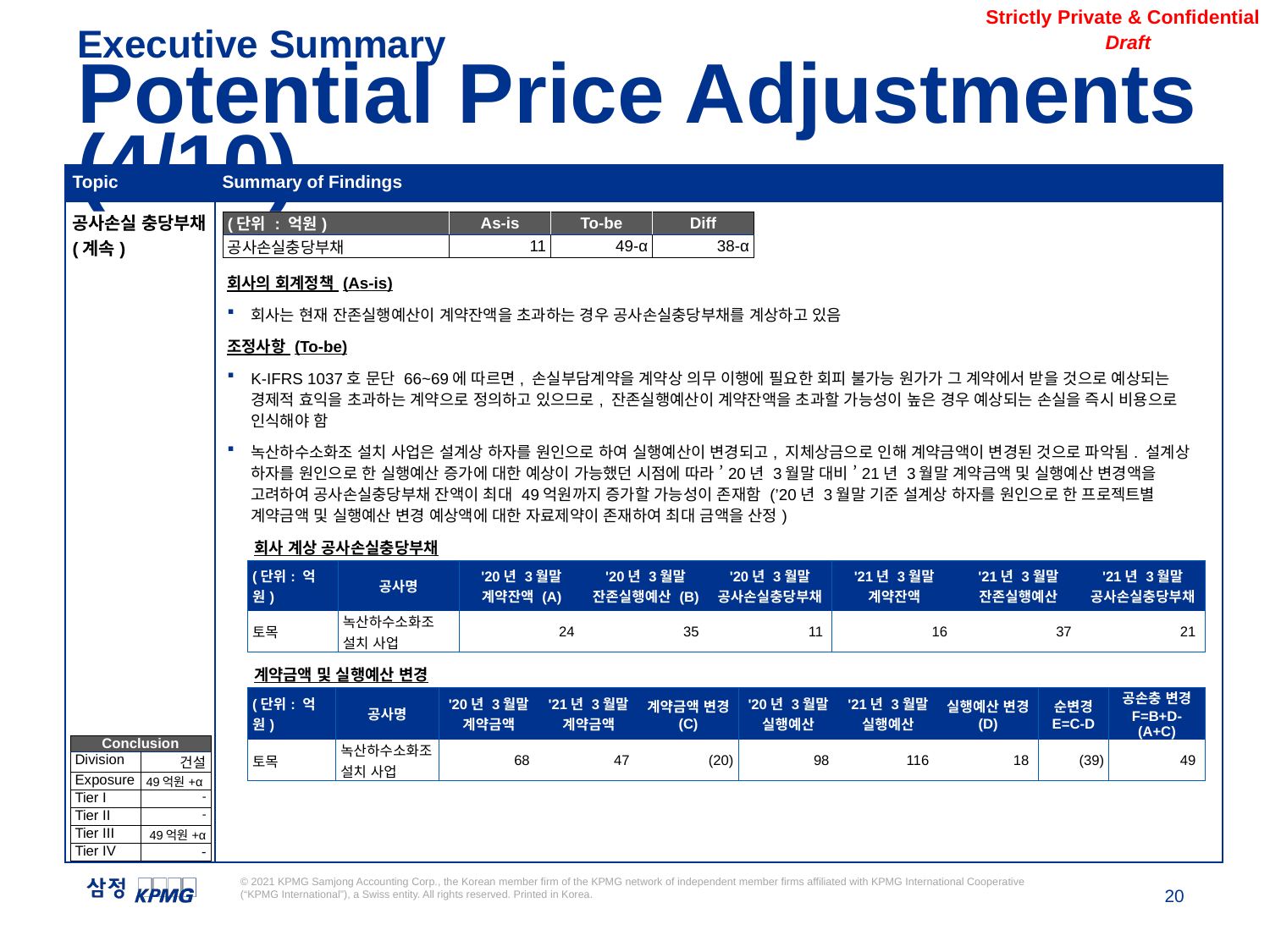

Executive Summary
Potential Price Adjustments (4/10)
| Topic | Summary of Findings |
| --- | --- |
| 공사손실 충당부채 (계속) | 회사의 회계정책 (As-is) 회사는 현재 잔존실행예산이 계약잔액을 초과하는 경우 공사손실충당부채를 계상하고 있음 조정사항 (To-be) K-IFRS 1037호 문단 66~69에 따르면, 손실부담계약을 계약상 의무 이행에 필요한 회피 불가능 원가가 그 계약에서 받을 것으로 예상되는 경제적 효익을 초과하는 계약으로 정의하고 있으므로, 잔존실행예산이 계약잔액을 초과할 가능성이 높은 경우 예상되는 손실을 즉시 비용으로 인식해야 함 녹산하수소화조 설치 사업은 설계상 하자를 원인으로 하여 실행예산이 변경되고, 지체상금으로 인해 계약금액이 변경된 것으로 파악됨. 설계상 하자를 원인으로 한 실행예산 증가에 대한 예상이 가능했던 시점에 따라 ’20년 3월말 대비 ’21년 3월말 계약금액 및 실행예산 변경액을 고려하여 공사손실충당부채 잔액이 최대 49억원까지 증가할 가능성이 존재함 (’20년 3월말 기준 설계상 하자를 원인으로 한 프로젝트별 계약금액 및 실행예산 변경 예상액에 대한 자료제약이 존재하여 최대 금액을 산정) 회사 계상 공사손실충당부채 계약금액 및 실행예산 변경 |
| (단위 : 억원) | As-is | To-be | Diff |
| --- | --- | --- | --- |
| 공사손실충당부채 | 11 | 49-α | 38-α |
| (단위: 억원) | 공사명 | '20년 3월말 계약잔액 (A) | '20년 3월말 잔존실행예산 (B) | '20년 3월말 공사손실충당부채 | '21년 3월말 계약잔액 | '21년 3월말 잔존실행예산 | '21년 3월말 공사손실충당부채 |
| --- | --- | --- | --- | --- | --- | --- | --- |
| 토목 | 녹산하수소화조 설치 사업 | 24 | 35 | 11 | 16 | 37 | 21 |
| (단위: 억원) | 공사명 | '20년 3월말 계약금액 | '21년 3월말 계약금액 | 계약금액 변경 (C) | '20년 3월말 실행예산 | '21년 3월말 실행예산 | 실행예산 변경 (D) | 순변경 E=C-D | 공손충 변경 F=B+D-(A+C) |
| --- | --- | --- | --- | --- | --- | --- | --- | --- | --- |
| 토목 | 녹산하수소화조 설치 사업 | 68 | 47 | (20) | 98 | 116 | 18 | (39) | 49 |
| Conclusion |  |
| --- | --- |
| Division | 건설 |
| Exposure | 49억원+α |
| Tier I | - |
| Tier II | - |
| Tier III | 49억원+α |
| Tier IV | - |